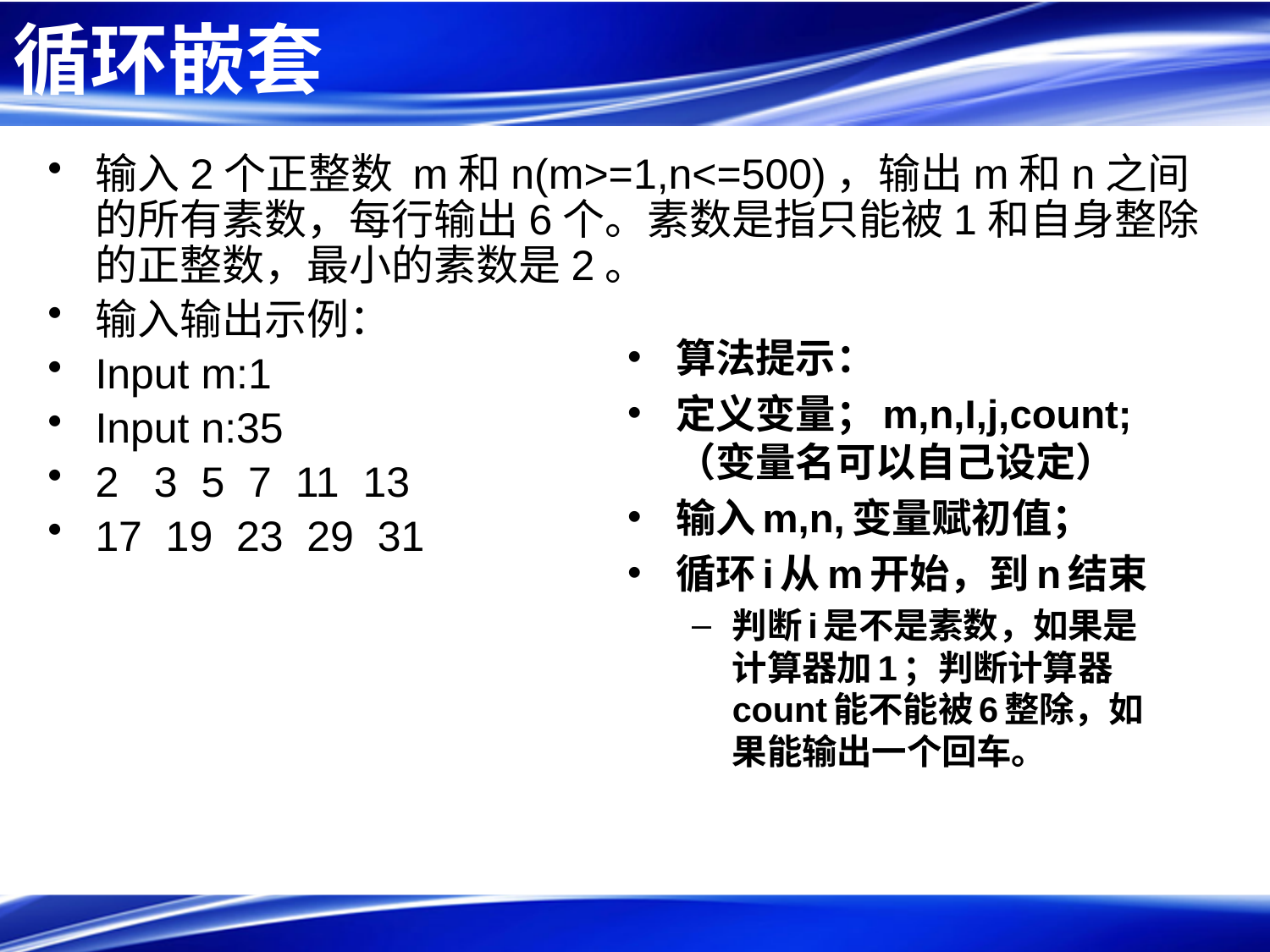

# 循环嵌套
输入2个正整数 m和n(m>=1,n<=500)，输出m和n之间的所有素数，每行输出6个。素数是指只能被1和自身整除的正整数，最小的素数是2。
输入输出示例：
Input m:1
Input n:35
2   3  5  7  11  13
17  19  23  29  31

算法提示：
定义变量；m,n,I,j,count;（变量名可以自己设定）
输入m,n,变量赋初值；
循环i从m开始，到n结束
判断i是不是素数，如果是计算器加1；判断计算器count能不能被6整除，如果能输出一个回车。